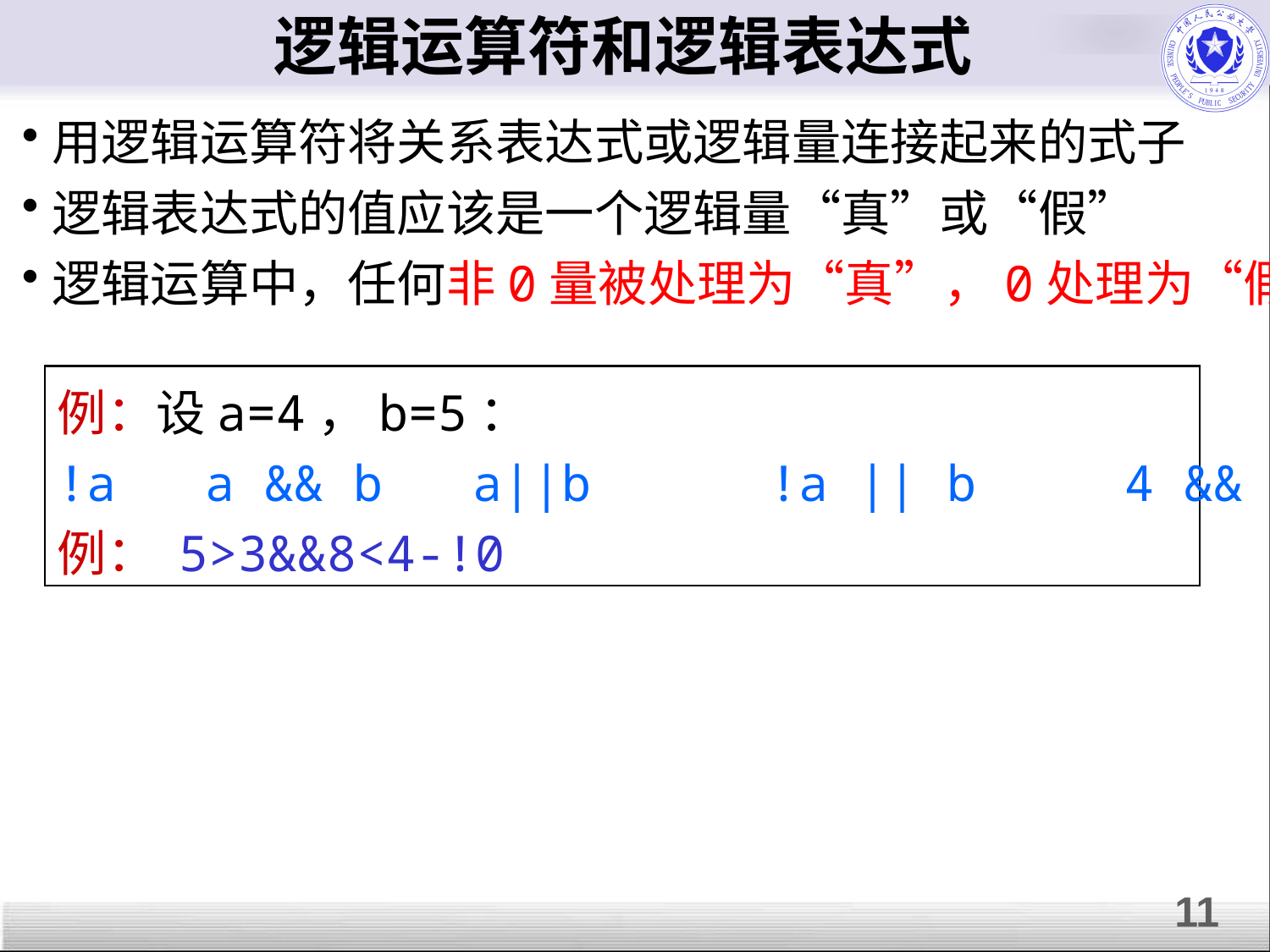

# 逻辑运算符和逻辑表达式
用逻辑运算符将关系表达式或逻辑量连接起来的式子
逻辑表达式的值应该是一个逻辑量“真”或“假”
逻辑运算中，任何非0量被处理为“真”，0处理为“假”
例：设a=4，b=5：
!a   a && b   a||b      !a || b     4 && 0||2
例： 5>3&&8<4-!0